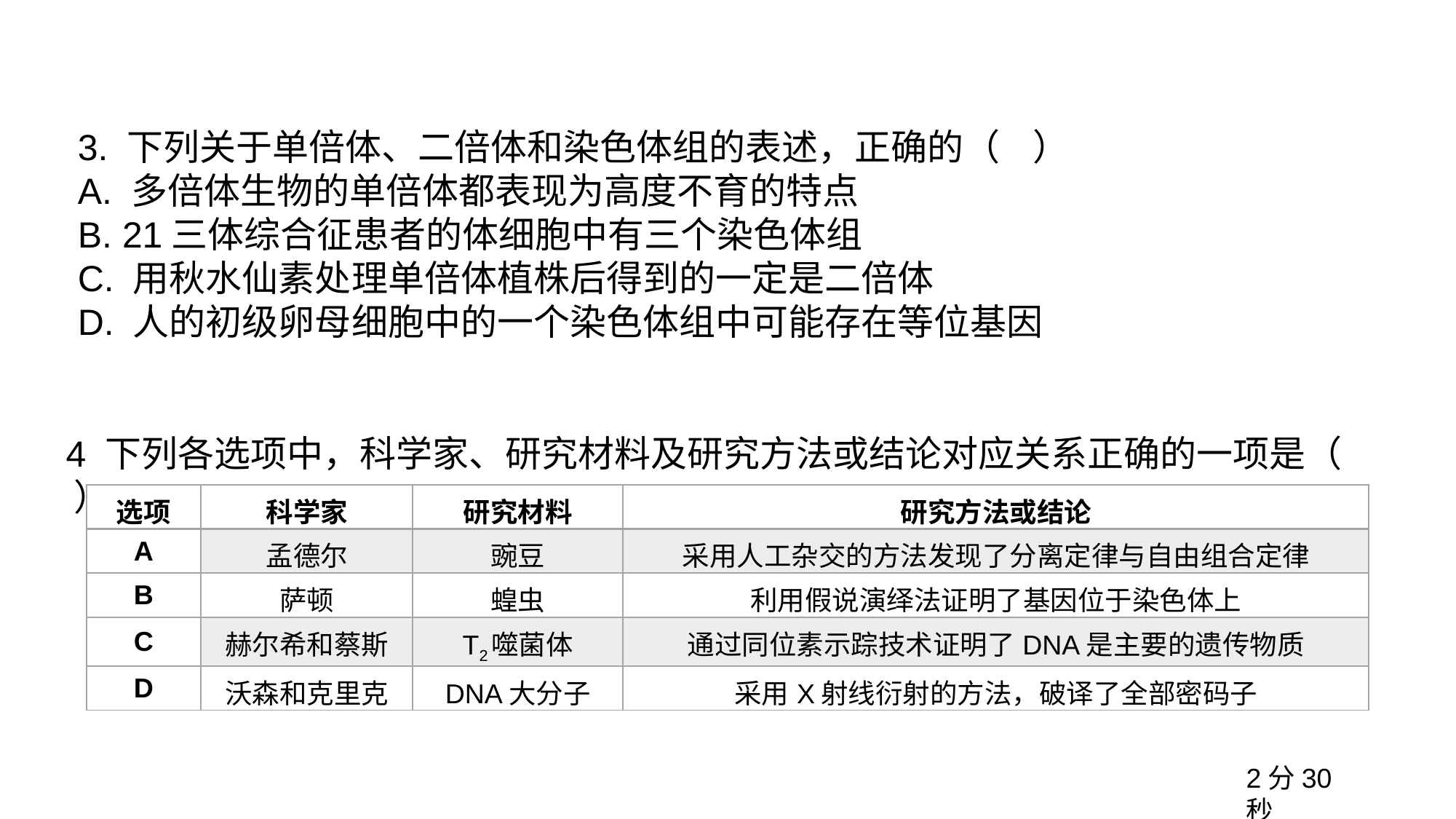

3. 下列关于单倍体、二倍体和染色体组的表述，正确的（    ）
A. 多倍体生物的单倍体都表现为高度不育的特点
B. 21三体综合征患者的体细胞中有三个染色体组
C. 用秋水仙素处理单倍体植株后得到的一定是二倍体
D. 人的初级卵母细胞中的一个染色体组中可能存在等位基因
4 下列各选项中，科学家、研究材料及研究方法或结论对应关系正确的一项是（    ）
| 选项 | 科学家 | 研究材料 | 研究方法或结论 |
| --- | --- | --- | --- |
| A | 孟德尔 | 豌豆 | 采用人工杂交的方法发现了分离定律与自由组合定律 |
| B | 萨顿 | 蝗虫 | 利用假说演绎法证明了基因位于染色体上 |
| C | 赫尔希和蔡斯 | T2噬菌体 | 通过同位素示踪技术证明了DNA是主要的遗传物质 |
| D | 沃森和克里克 | DNA大分子 | 采用X射线衍射的方法，破译了全部密码子 |
2分30秒